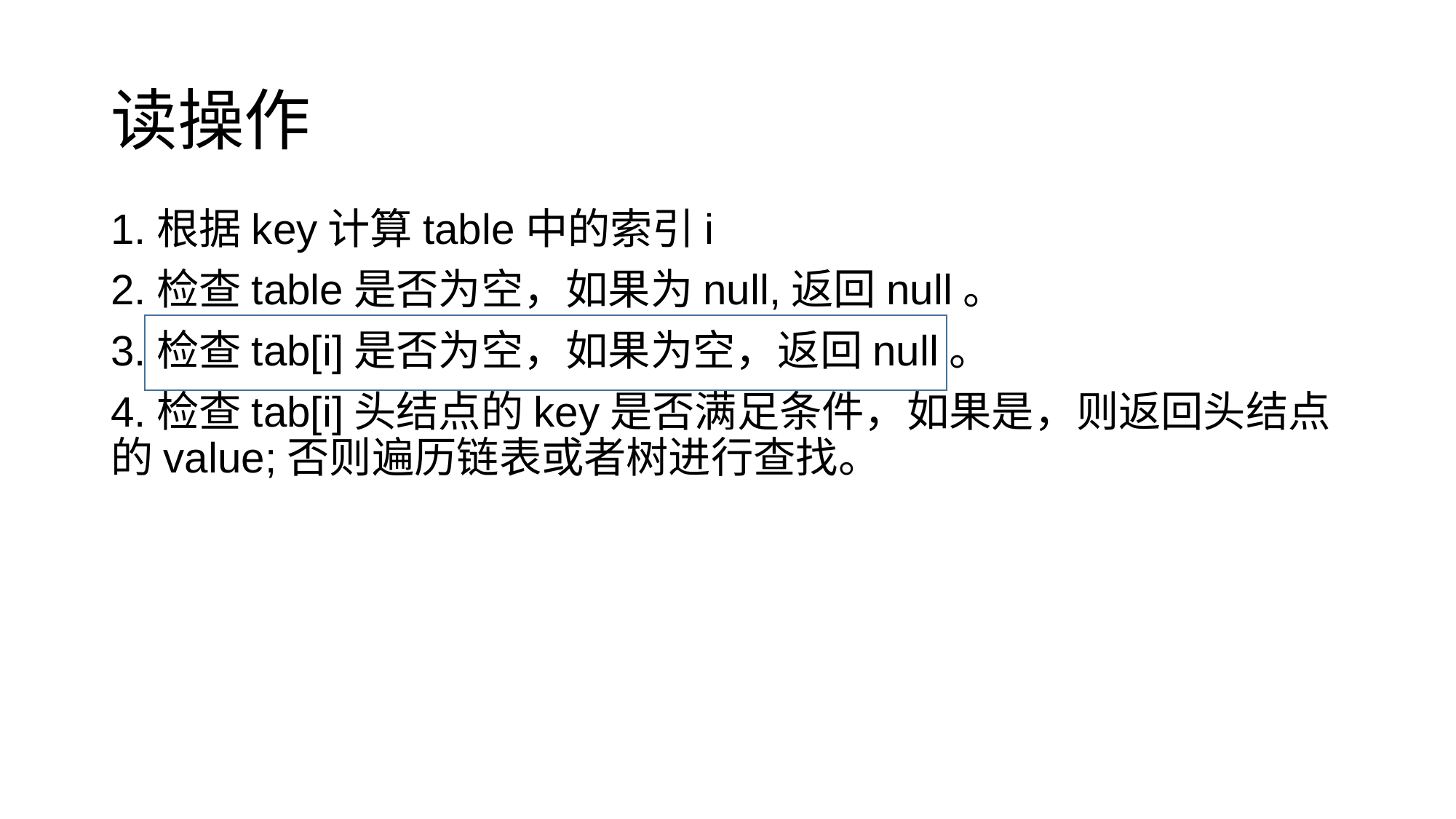

# 读操作
1.根据key计算table中的索引i
2.检查table是否为空，如果为null,返回null。
3.检查tab[i]是否为空，如果为空，返回null。
4.检查tab[i]头结点的key是否满足条件，如果是，则返回头结点的value;否则遍历链表或者树进行查找。